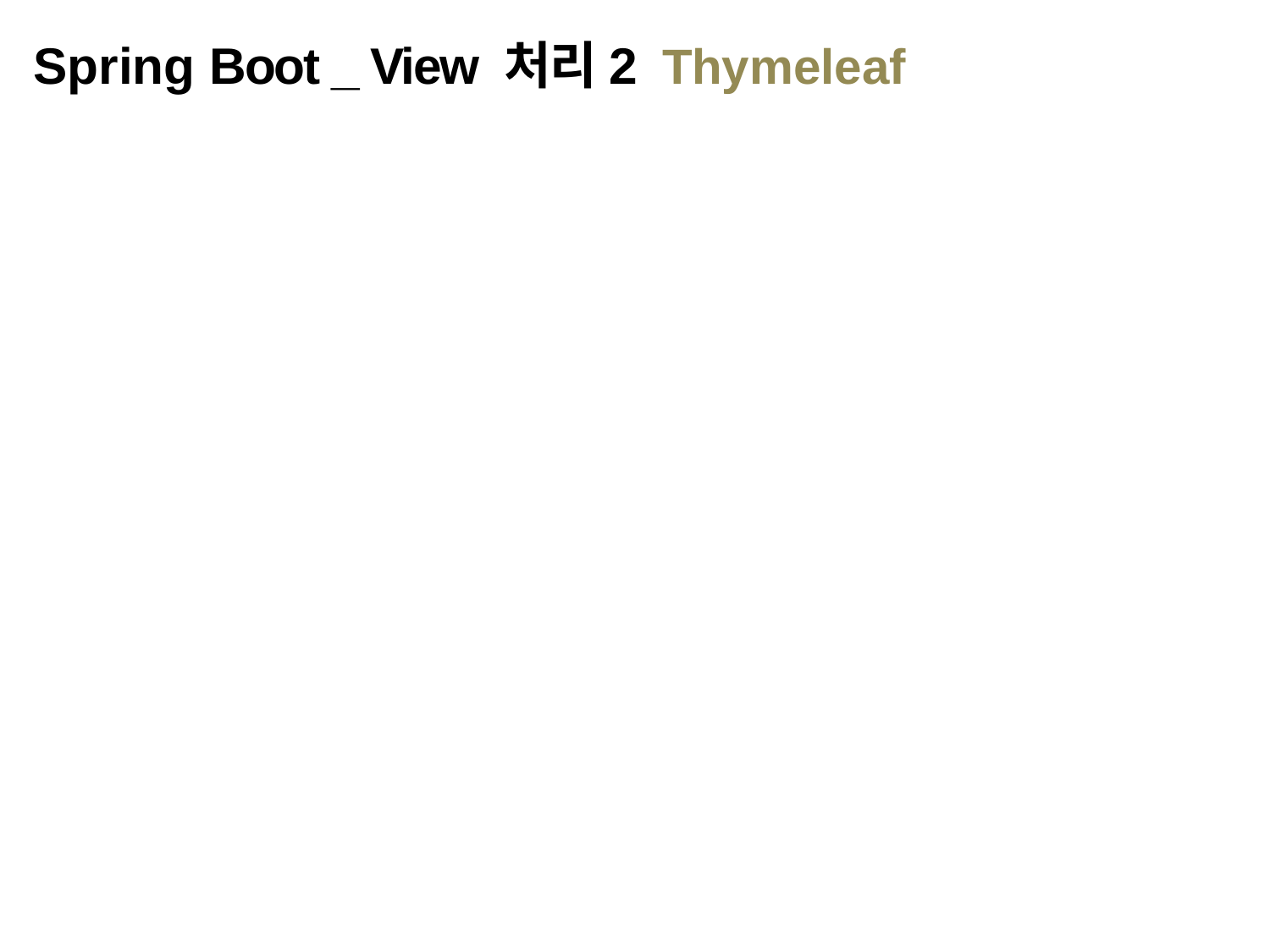

# Spring Boot _ View 처리2  Thymeleaf